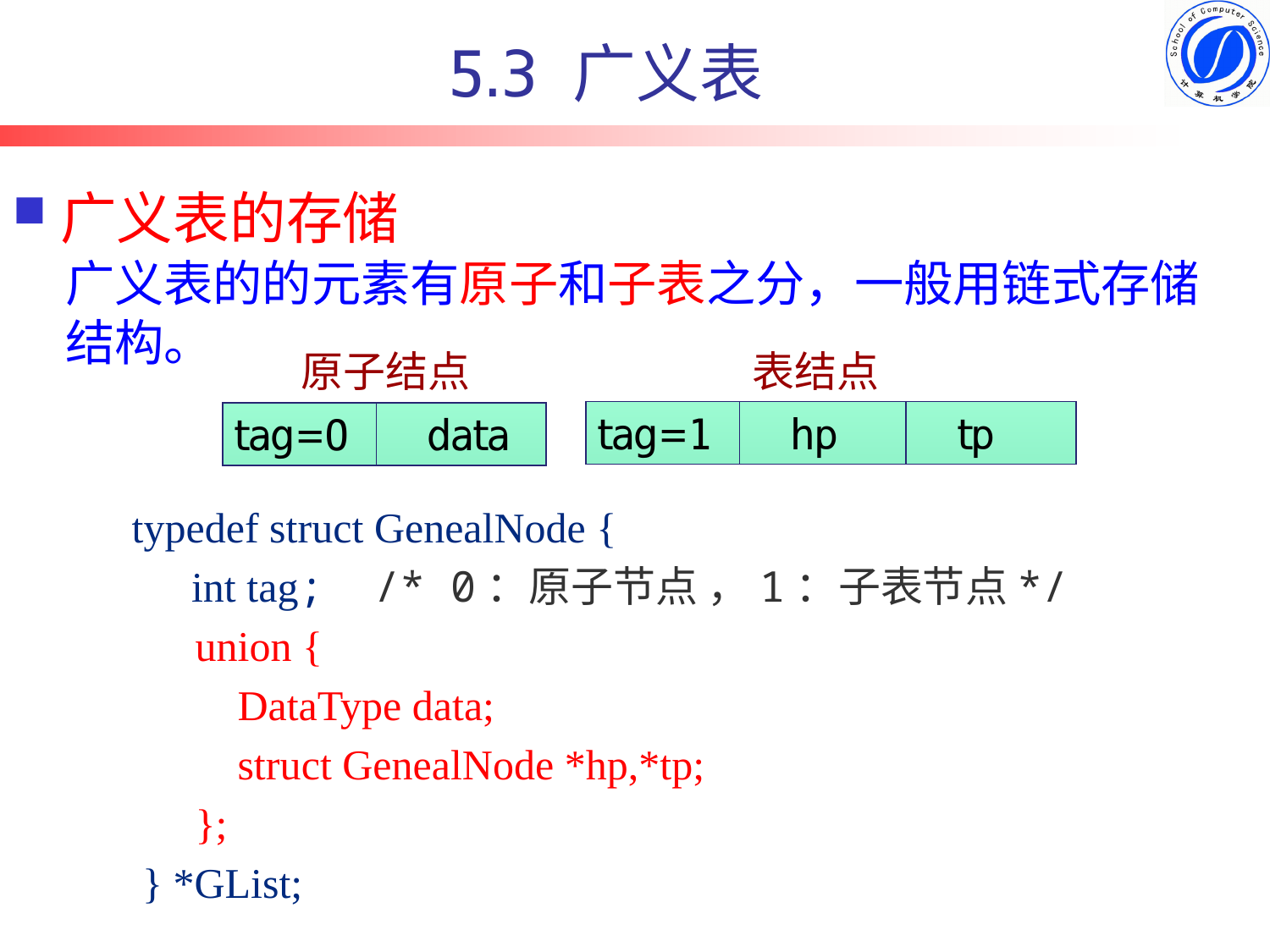

5.3 广义表
# 广义表的存储
广义表的的元素有原子和子表之分，一般用链式存储结构。
原子结点
tag=0
   data
表结点
tag=1
   hp
   tp
typedef struct GenealNode {
  int tag;  /* 0：原子节点 ，1：子表节点*/
      union {
          DataType data;
          struct GenealNode *hp,*tp;
      };
 } *GList;